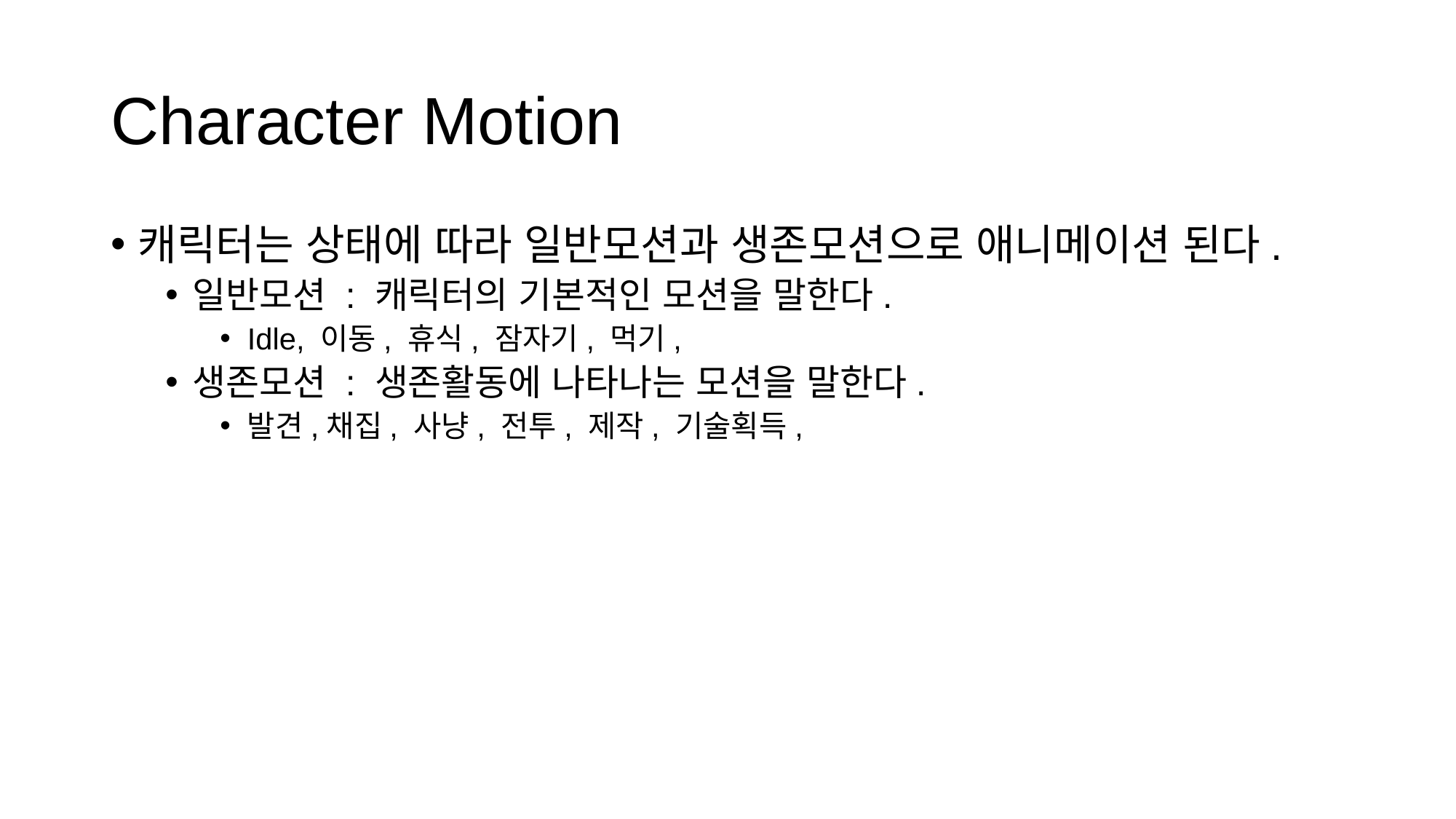

# Character Motion
캐릭터는 상태에 따라 일반모션과 생존모션으로 애니메이션 된다.
일반모션 : 캐릭터의 기본적인 모션을 말한다.
Idle, 이동, 휴식, 잠자기, 먹기,
생존모션 : 생존활동에 나타나는 모션을 말한다.
발견,채집, 사냥, 전투, 제작, 기술획득,